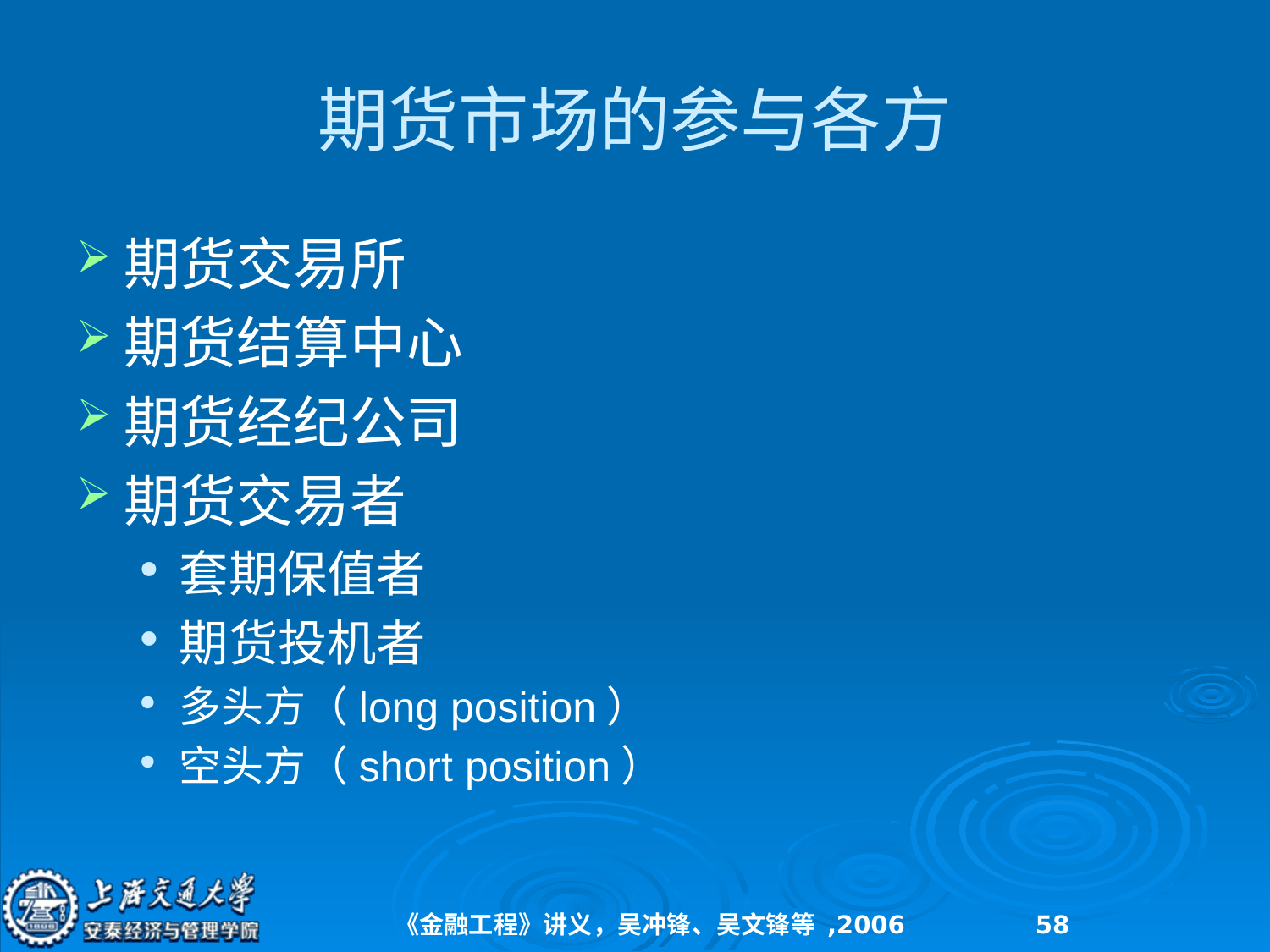

# 期货市场的参与各方
期货交易所
期货结算中心
期货经纪公司
期货交易者
套期保值者
期货投机者
多头方（long position）
空头方（short position）